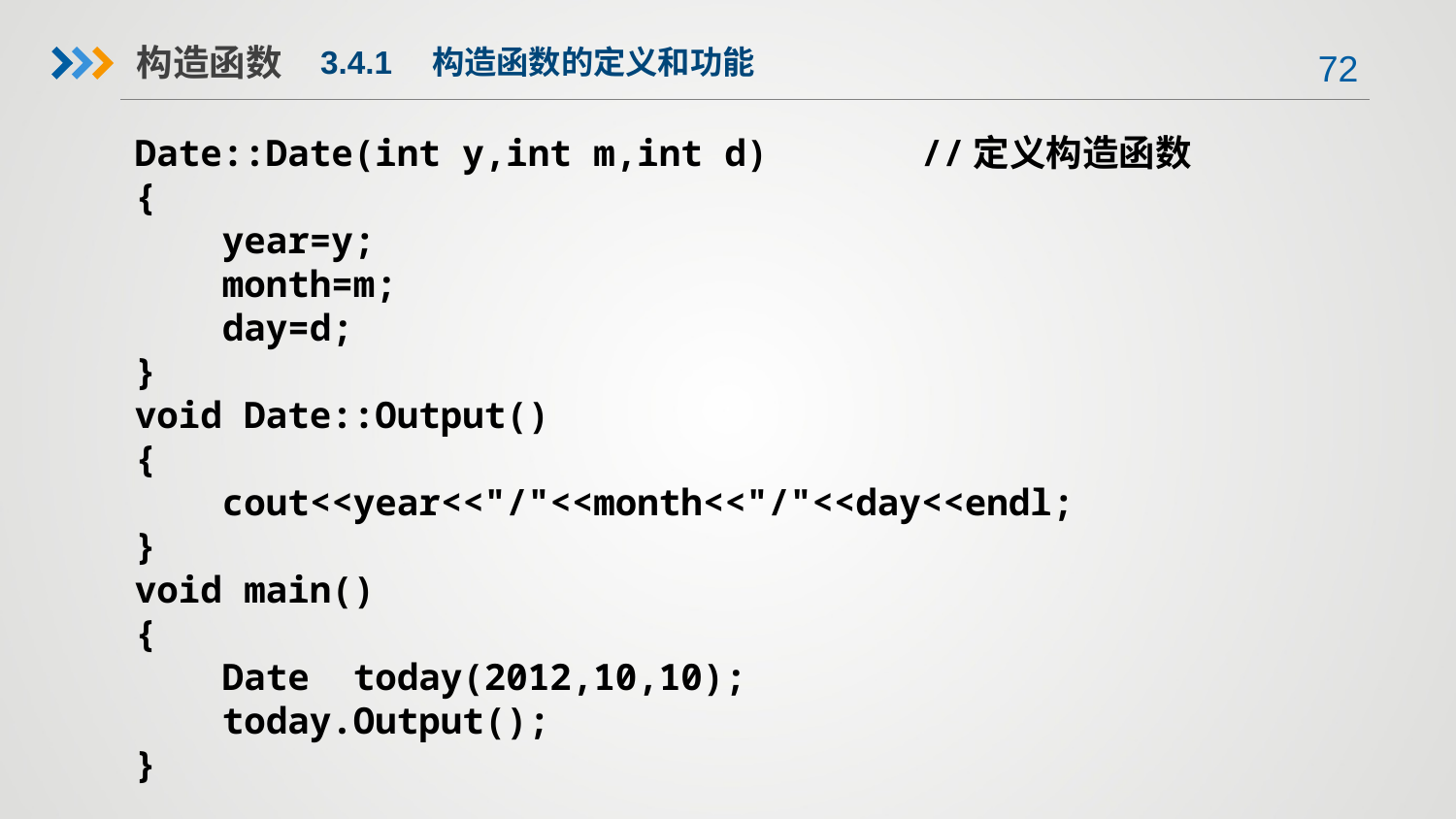

构造函数
3.4.1　构造函数的定义和功能
Date::Date(int y,int m,int d)       //定义构造函数
{
    year=y;
    month=m;
    day=d;
}
void Date::Output()
{
    cout<<year<<"/"<<month<<"/"<<day<<endl;
}
void main()
{
    Date  today(2012,10,10);
    today.Output();
}